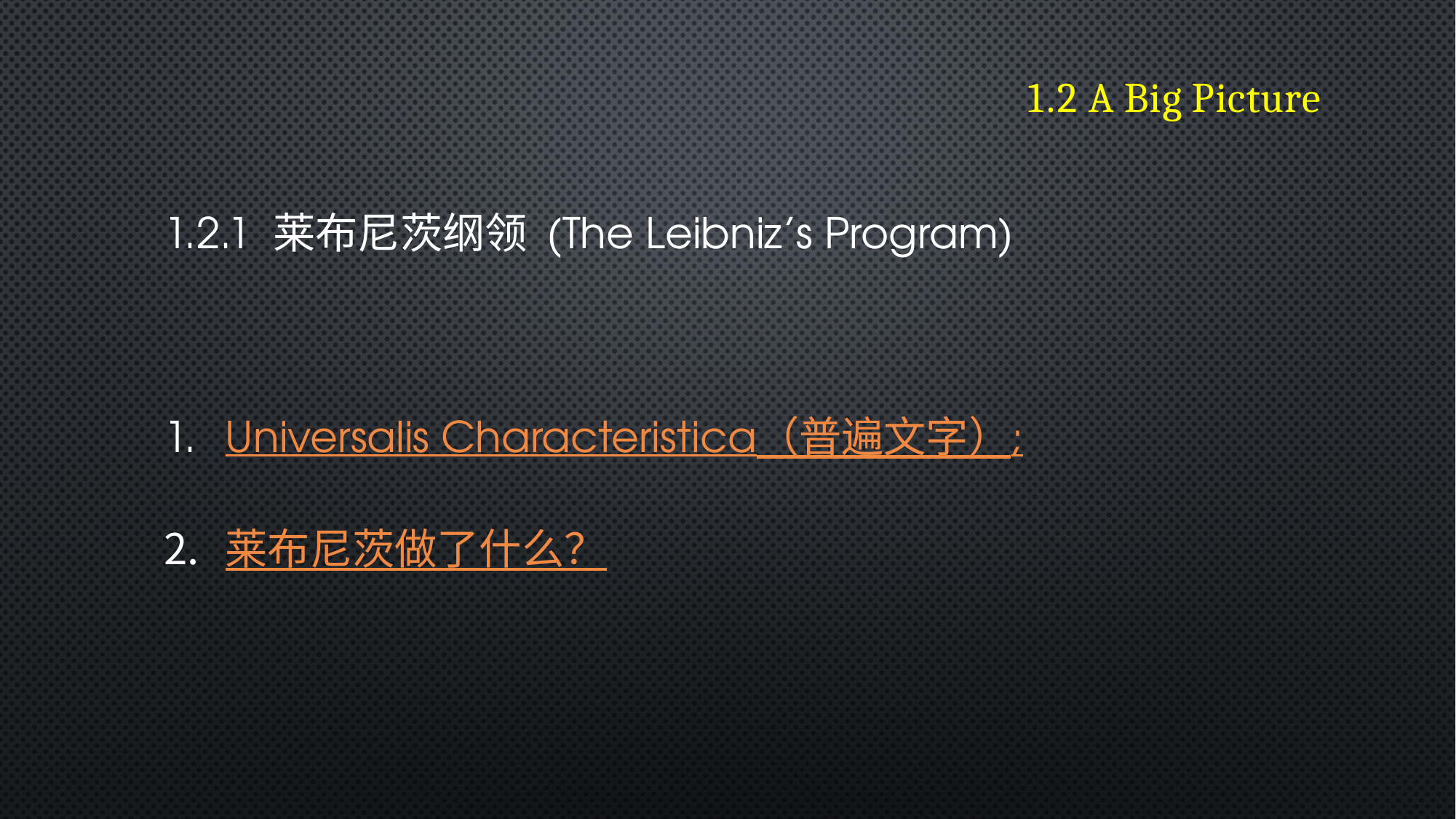

1.2 A Big Picture
1.2.1 莱布尼茨纲领 (The Leibniz’s Program)

Universalis Characteristica（普遍文字）;

莱布尼茨做了什么？